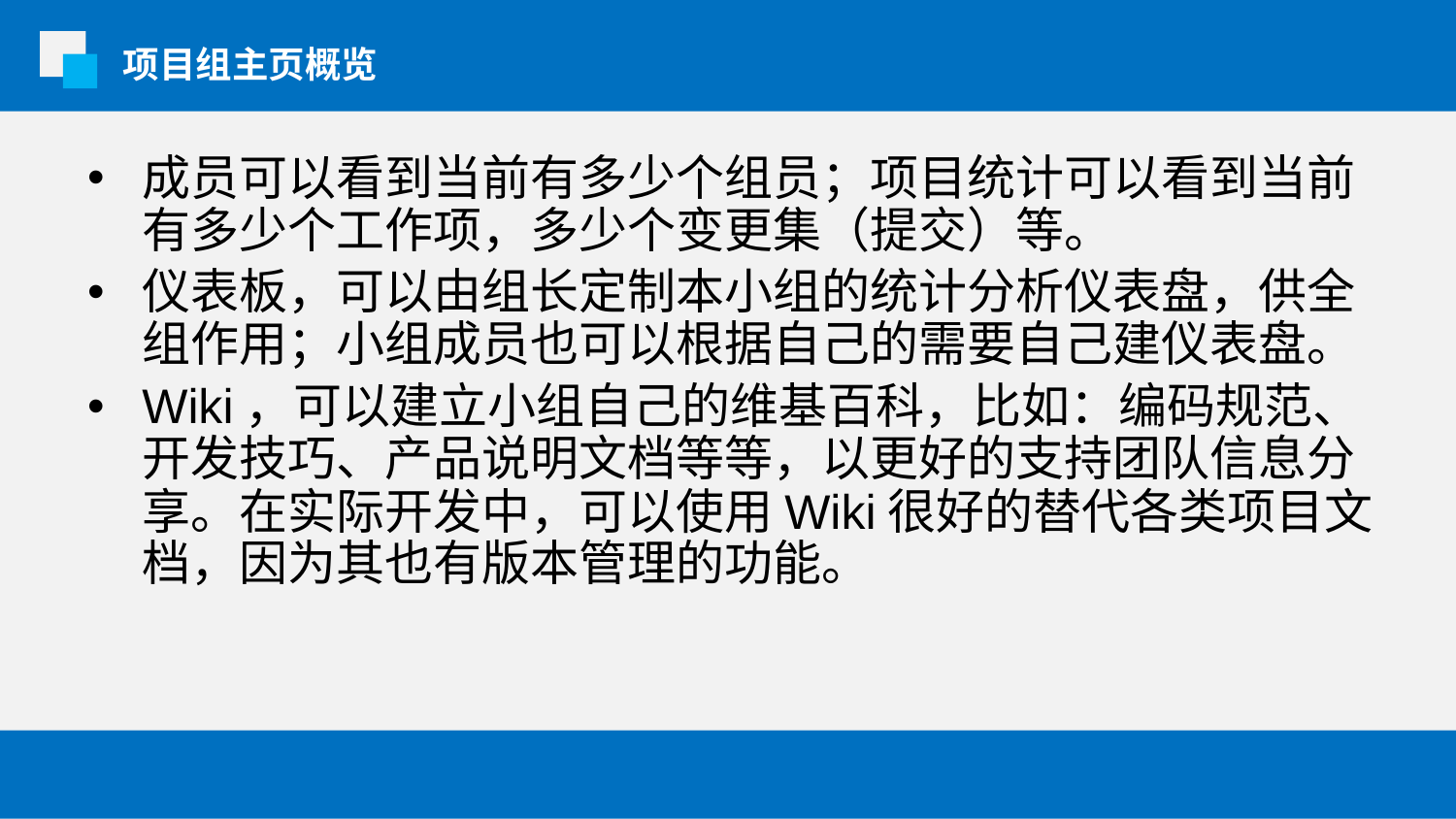

项目组主页概览

成员可以看到当前有多少个组员；项目统计可以看到当前有多少个工作项，多少个变更集（提交）等。
仪表板，可以由组长定制本小组的统计分析仪表盘，供全组作用；小组成员也可以根据自己的需要自己建仪表盘。
Wiki，可以建立小组自己的维基百科，比如：编码规范、开发技巧、产品说明文档等等，以更好的支持团队信息分享。在实际开发中，可以使用Wiki很好的替代各类项目文档，因为其也有版本管理的功能。